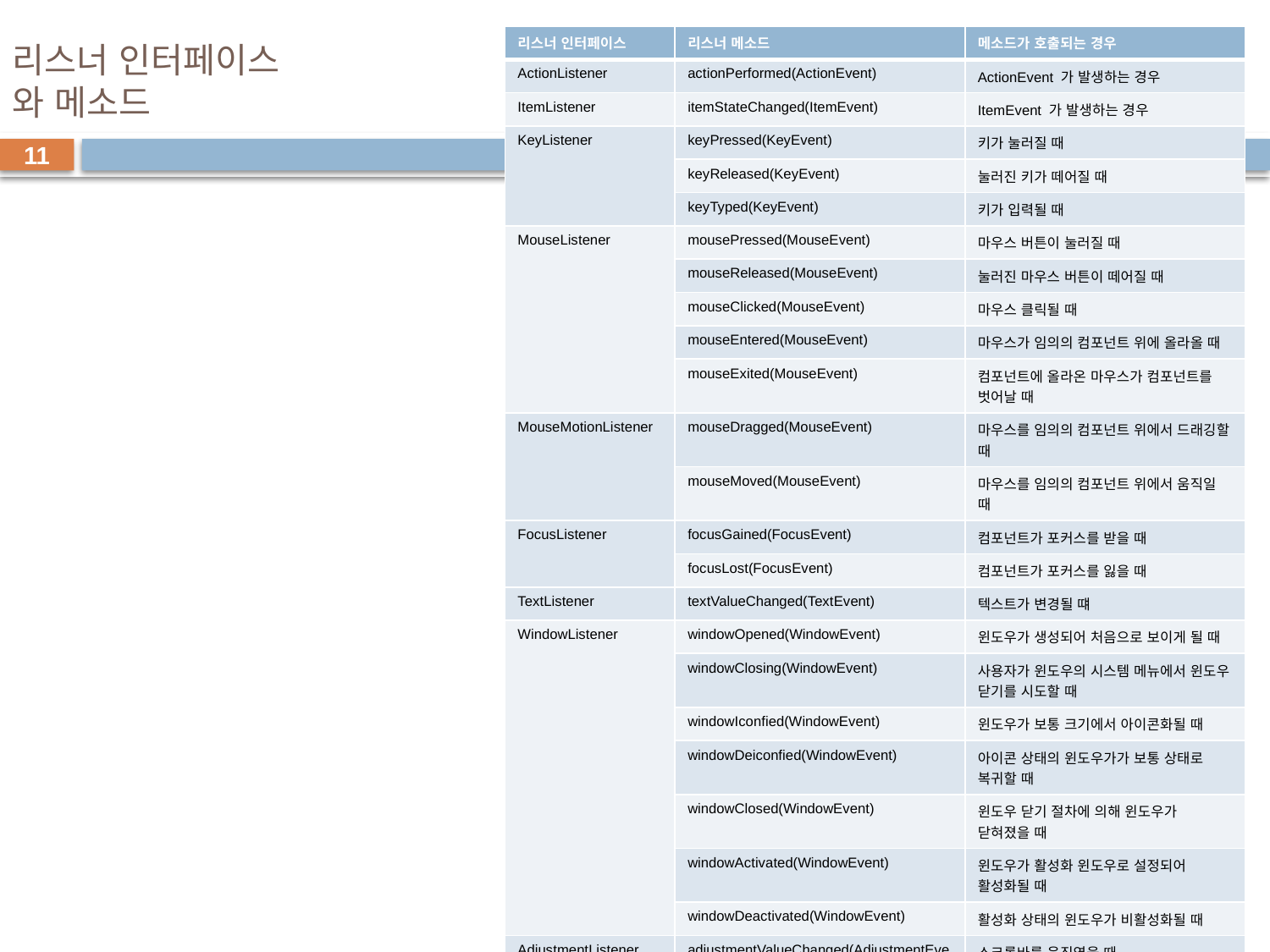

| 리스너 인터페이스 | 리스너 메소드 | 메소드가 호출되는 경우 |
| --- | --- | --- |
| ActionListener | actionPerformed(ActionEvent) | ActionEvent 가 발생하는 경우 |
| ItemListener | itemStateChanged(ItemEvent) | ItemEvent 가 발생하는 경우 |
| KeyListener | keyPressed(KeyEvent) | 키가 눌러질 때 |
|  | keyReleased(KeyEvent) | 눌러진 키가 떼어질 때 |
|  | keyTyped(KeyEvent) | 키가 입력될 때 |
| MouseListener | mousePressed(MouseEvent) | 마우스 버튼이 눌러질 때 |
|  | mouseReleased(MouseEvent) | 눌러진 마우스 버튼이 떼어질 때 |
|  | mouseClicked(MouseEvent) | 마우스 클릭될 때 |
|  | mouseEntered(MouseEvent) | 마우스가 임의의 컴포넌트 위에 올라올 때 |
|  | mouseExited(MouseEvent) | 컴포넌트에 올라온 마우스가 컴포넌트를 벗어날 때 |
| MouseMotionListener | mouseDragged(MouseEvent) | 마우스를 임의의 컴포넌트 위에서 드래깅할 때 |
|  | mouseMoved(MouseEvent) | 마우스를 임의의 컴포넌트 위에서 움직일 때 |
| FocusListener | focusGained(FocusEvent) | 컴포넌트가 포커스를 받을 때 |
|  | focusLost(FocusEvent) | 컴포넌트가 포커스를 잃을 때 |
| TextListener | textValueChanged(TextEvent) | 텍스트가 변경될 떄 |
| WindowListener | windowOpened(WindowEvent) | 윈도우가 생성되어 처음으로 보이게 될 때 |
|  | windowClosing(WindowEvent) | 사용자가 윈도우의 시스템 메뉴에서 윈도우 닫기를 시도할 때 |
|  | windowIconfied(WindowEvent) | 윈도우가 보통 크기에서 아이콘화될 때 |
|  | windowDeiconfied(WindowEvent) | 아이콘 상태의 윈도우가가 보통 상태로 복귀할 때 |
|  | windowClosed(WindowEvent) | 윈도우 닫기 절차에 의해 윈도우가 닫혀졌을 때 |
|  | windowActivated(WindowEvent) | 윈도우가 활성화 윈도우로 설정되어 활성화될 때 |
|  | windowDeactivated(WindowEvent) | 활성화 상태의 윈도우가 비활성화될 때 |
| AdjustmentListener | adjustmentValueChanged(AdjustmentEvent) | 스크롤바를 움직였을 때 |
| ComponentListener | componentHidden(ComponentEvent) | 컴포넌트가 보이지 않는 상태로 될 때 |
|  | componentShown(ComponentEvent) | 컴포넌트가 보이는 상태로 될 때 |
|  | componentResized(ComponentEvent) | 컴포넌트의 크기가 변경될 때 |
|  | compnentMoved(ComponentEvent) | 컴포넌트의 위치가 변경될 때 |
| ContainerListener | componentAdded(ContainerEvent) | 컴포넌트가 컨테이너에 추가될 때 |
|  | componentRemoved(ContainerEvent) | 컴포넌트가 컨테이너에서 삭제될 때 |
# 리스너 인터페이스 와 메소드
11